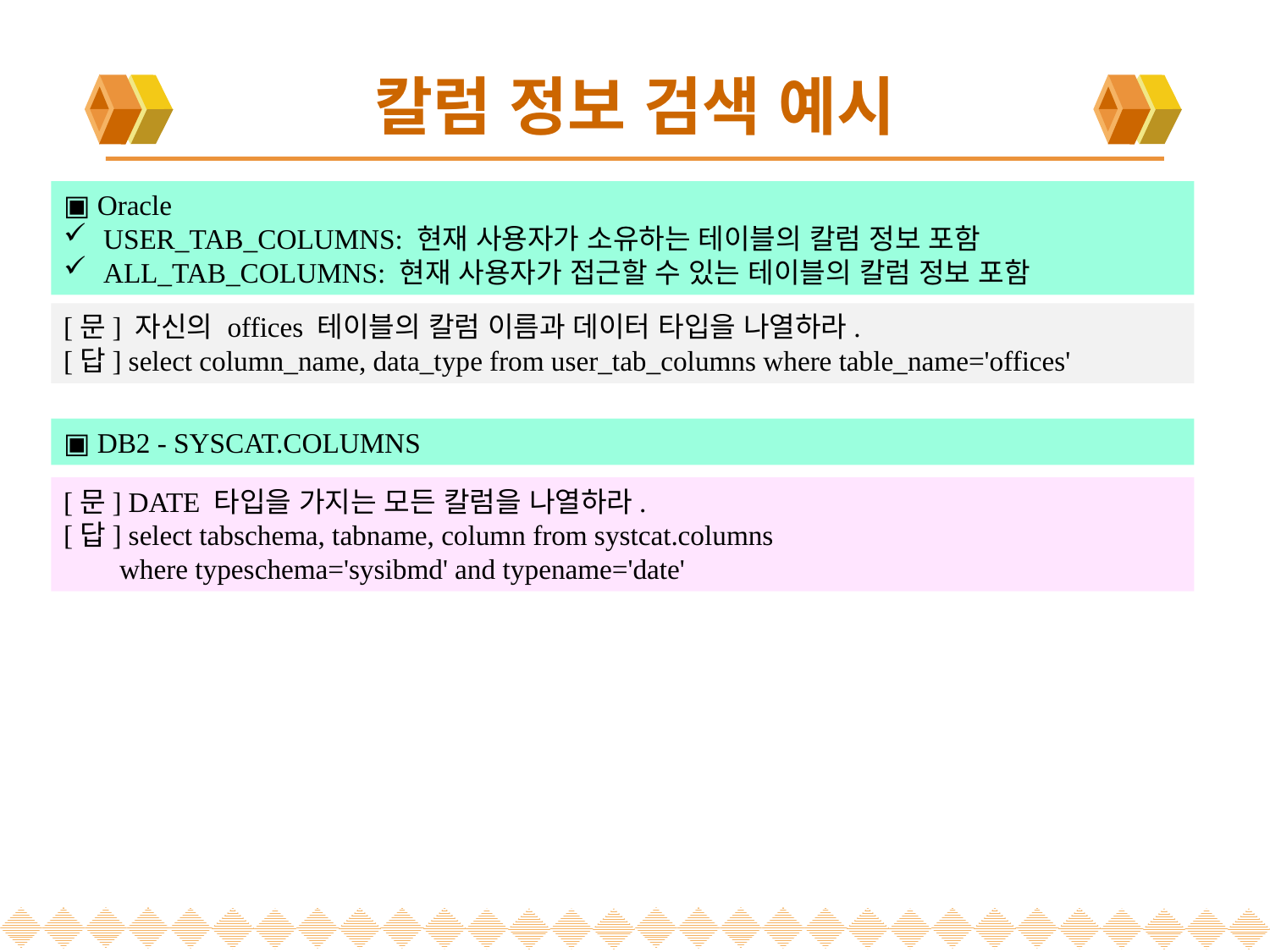

# 칼럼 정보 검색 예시
▣ Oracle
USER_TAB_COLUMNS: 현재 사용자가 소유하는 테이블의 칼럼 정보 포함
ALL_TAB_COLUMNS: 현재 사용자가 접근할 수 있는 테이블의 칼럼 정보 포함
[문] 자신의 offices 테이블의 칼럼 이름과 데이터 타입을 나열하라.
[답] select column_name, data_type from user_tab_columns where table_name='offices'
▣ DB2 - SYSCAT.COLUMNS
[문] DATE 타입을 가지는 모든 칼럼을 나열하라.
[답] select tabschema, tabname, column from systcat.columns
        where typeschema='sysibmd' and typename='date'